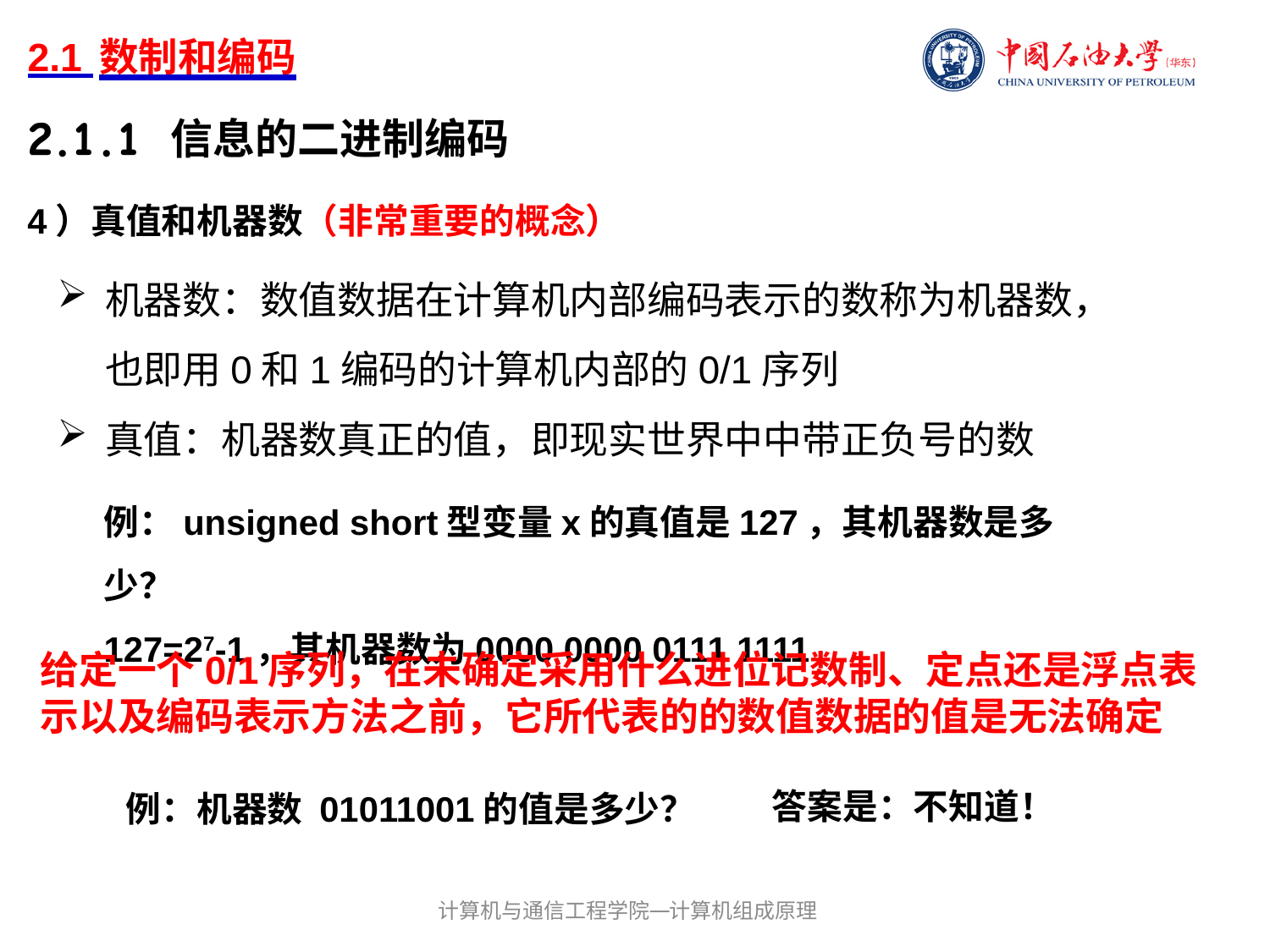

# 2.1 数制和编码
2.1.1 信息的二进制编码
4）真值和机器数（非常重要的概念）
机器数：数值数据在计算机内部编码表示的数称为机器数，也即用0和1编码的计算机内部的0/1序列
真值：机器数真正的值，即现实世界中中带正负号的数
例：unsigned short型变量x的真值是127，其机器数是多少？
127=27-1，其机器数为0000 0000 0111 1111
给定一个0/1序列，在未确定采用什么进位记数制、定点还是浮点表示以及编码表示方法之前，它所代表的的数值数据的值是无法确定
例：机器数 01011001的值是多少？
答案是：不知道！
18

计算机与通信工程学院—计算机组成原理